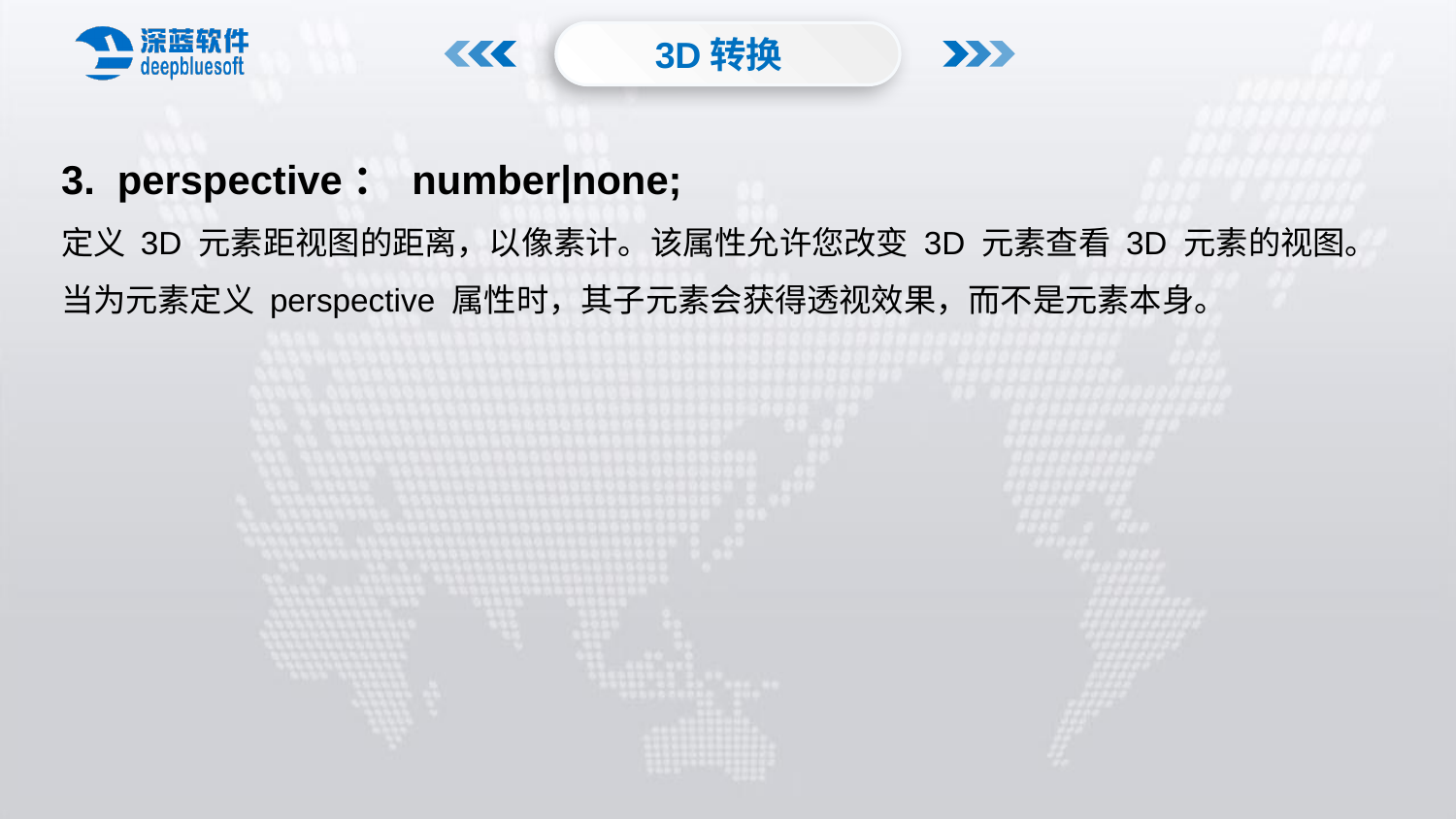

3D转换

3.  perspective： number|none;
定义 3D 元素距视图的距离，以像素计。该属性允许您改变 3D 元素查看 3D 元素的视图。当为元素定义 perspective 属性时，其子元素会获得透视效果，而不是元素本身。